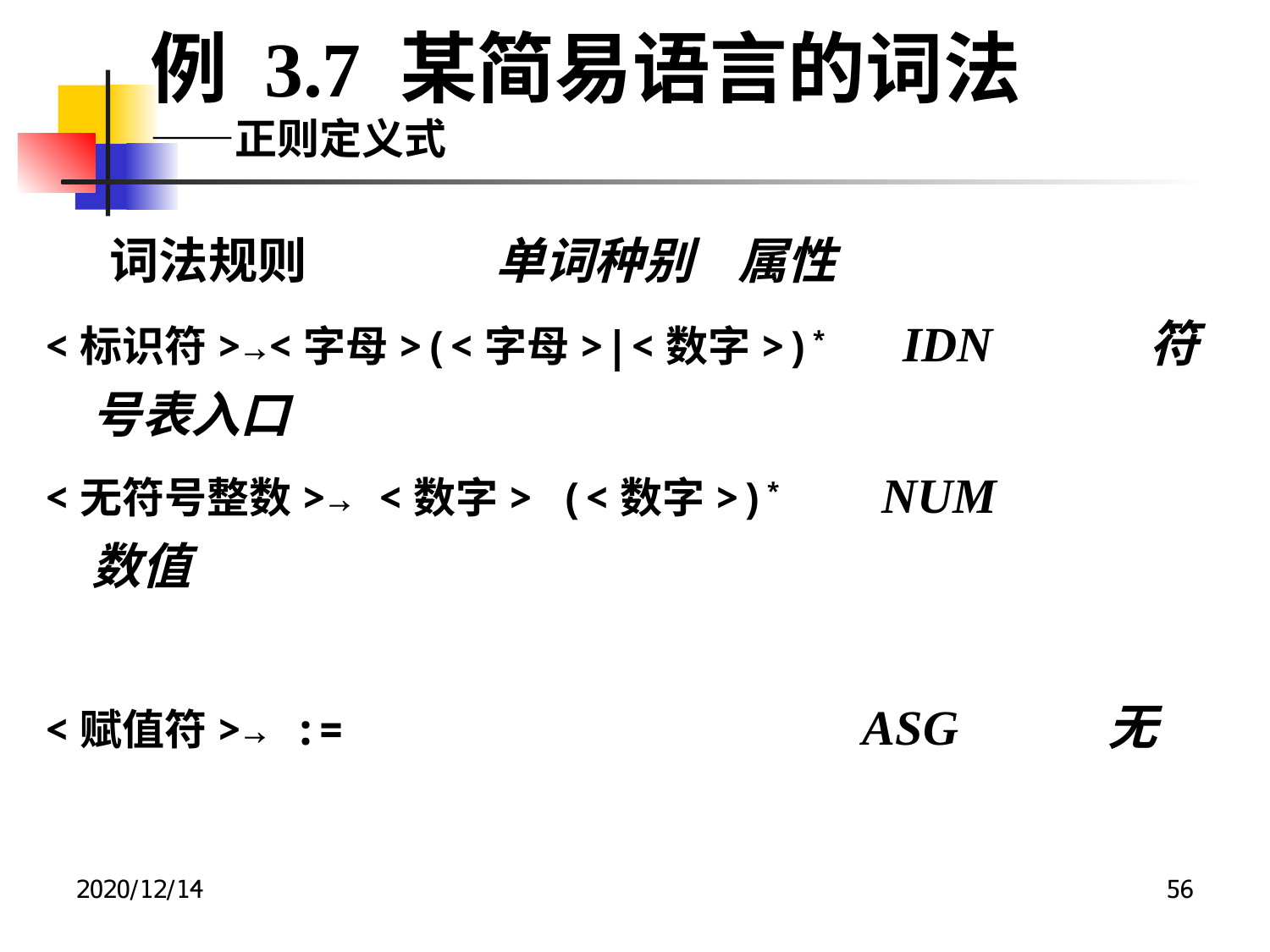

例 3.7 某简易语言的词法
——正则定义式
    词法规则            	  单词种别    属性
<标识符>→<字母>(<字母>|<数字>)*   IDN	 符号表入口
<无符号整数>→ <数字> (<数字>)*    NUM       数值

<赋值符>→ := 			    ASG		无

2020/12/14
56